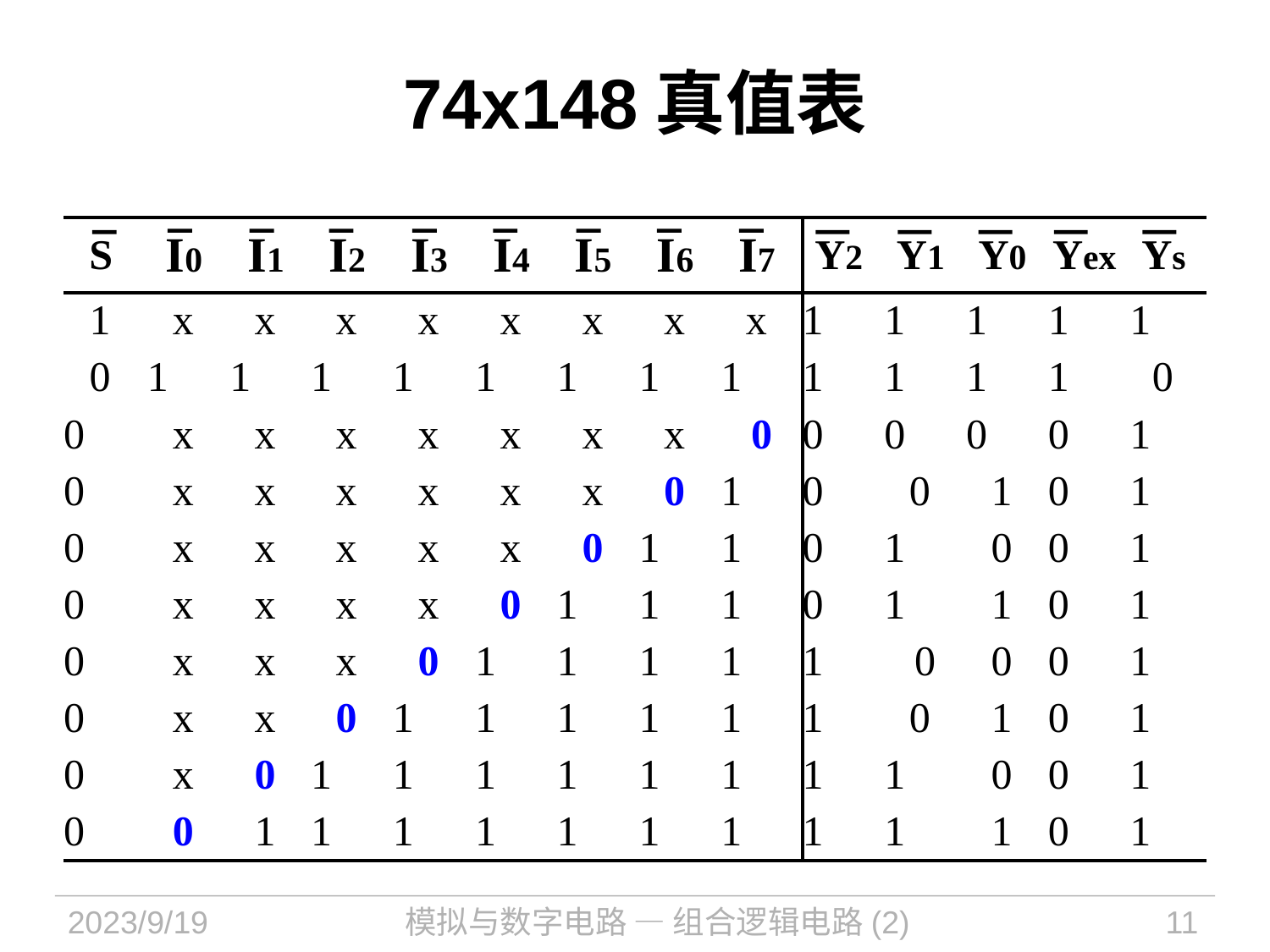

# 74x148真值表
| S | I0 | I1 | I2 | I3 | I4 | I5 | I6 | I7 | Y2 | Y1 | Y0 | Yex | Ys |
| --- | --- | --- | --- | --- | --- | --- | --- | --- | --- | --- | --- | --- | --- |
| 1 | x | x | x | x | x | x | x | x | 1 | 1 | 1 | 1 | 1 |
| 0 | 1 | 1 | 1 | 1 | 1 | 1 | 1 | 1 | 1 | 1 | 1 | 1 | 0 |
| 0 | x | x | x | x | x | x | x | 0 | 0 | 0 | 0 | 0 | 1 |
| 0 | x | x | x | x | x | x | 0 | 1 | 0 | 0 | 1 | 0 | 1 |
| 0 | x | x | x | x | x | 0 | 1 | 1 | 0 | 1 | 0 | 0 | 1 |
| 0 | x | x | x | x | 0 | 1 | 1 | 1 | 0 | 1 | 1 | 0 | 1 |
| 0 | x | x | x | 0 | 1 | 1 | 1 | 1 | 1 | 0 | 0 | 0 | 1 |
| 0 | x | x | 0 | 1 | 1 | 1 | 1 | 1 | 1 | 0 | 1 | 0 | 1 |
| 0 | x | 0 | 1 | 1 | 1 | 1 | 1 | 1 | 1 | 1 | 0 | 0 | 1 |
| 0 | 0 | 1 | 1 | 1 | 1 | 1 | 1 | 1 | 1 | 1 | 1 | 0 | 1 |

2023/9/19
模拟与数字电路 — 组合逻辑电路(2)
11